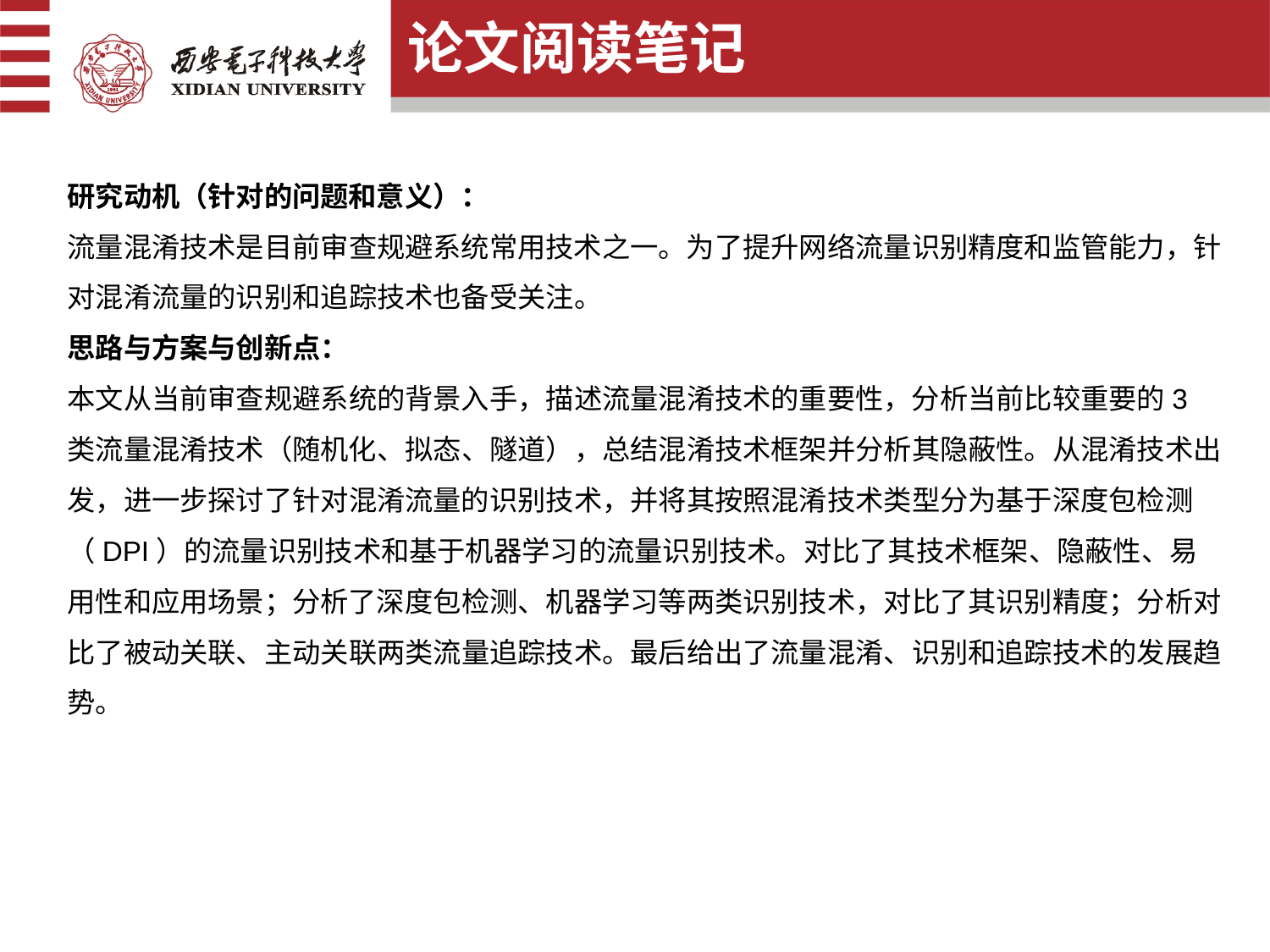

论文阅读笔记
研究动机（针对的问题和意义）：
流量混淆技术是目前审查规避系统常用技术之一。为了提升网络流量识别精度和监管能力，针对混淆流量的识别和追踪技术也备受关注。
思路与方案与创新点：
本文从当前审查规避系统的背景入手，描述流量混淆技术的重要性，分析当前比较重要的3类流量混淆技术（随机化、拟态、隧道），总结混淆技术框架并分析其隐蔽性。从混淆技术出发，进一步探讨了针对混淆流量的识别技术，并将其按照混淆技术类型分为基于深度包检测（DPI）的流量识别技术和基于机器学习的流量识别技术。对比了其技术框架、隐蔽性、易用性和应用场景；分析了深度包检测、机器学习等两类识别技术，对比了其识别精度；分析对比了被动关联、主动关联两类流量追踪技术。最后给出了流量混淆、识别和追踪技术的发展趋势。